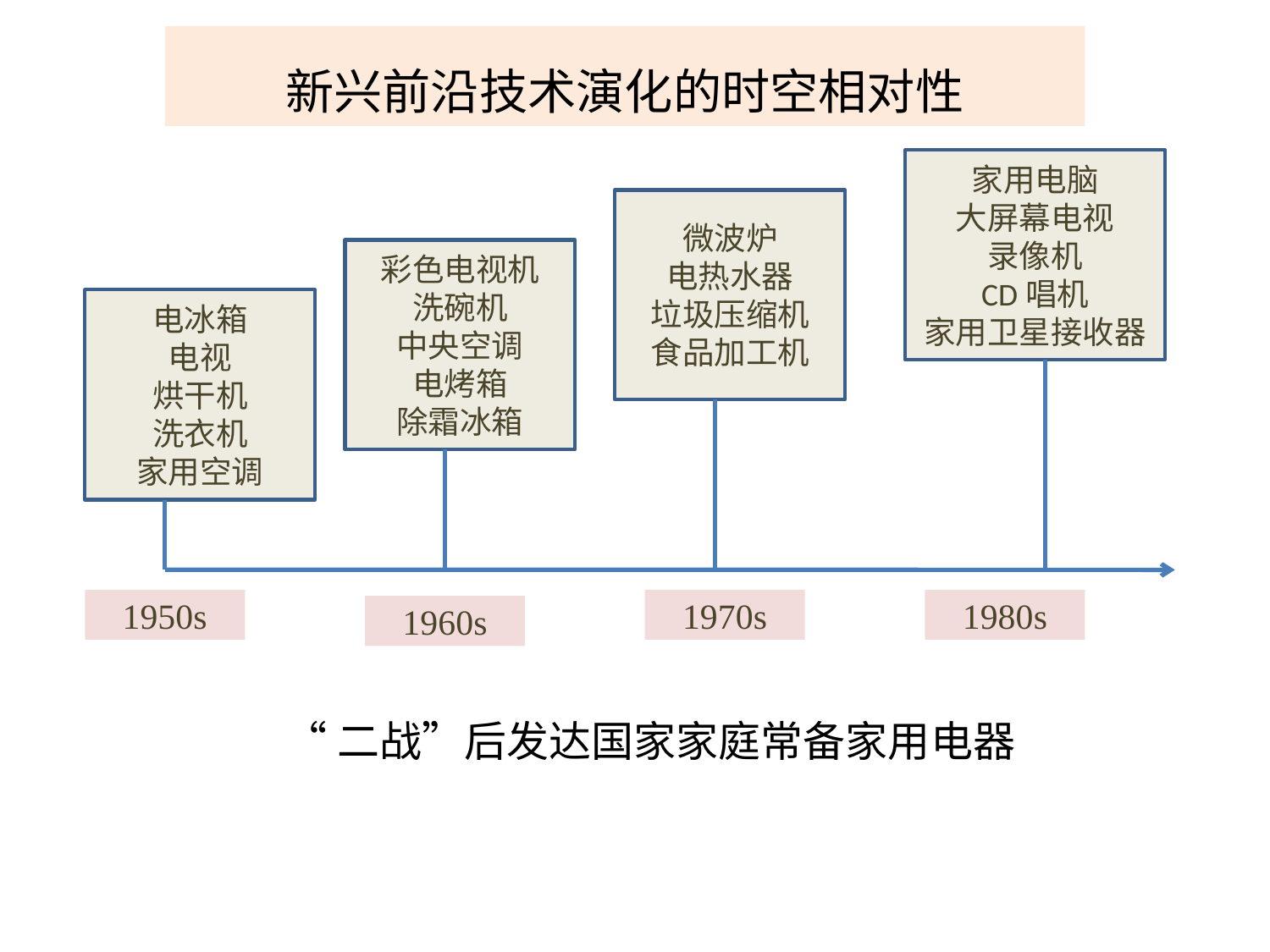

新兴前沿技术演化的时空相对性
家用电脑
大屏幕电视
录像机
CD唱机
家用卫星接收器
微波炉
电热水器
垃圾压缩机
食品加工机
彩色电视机
洗碗机
中央空调
电烤箱
除霜冰箱
电冰箱
电视
烘干机
洗衣机
家用空调
1950s
1970s
1980s
1960s
# “二战”后发达国家家庭常备家用电器